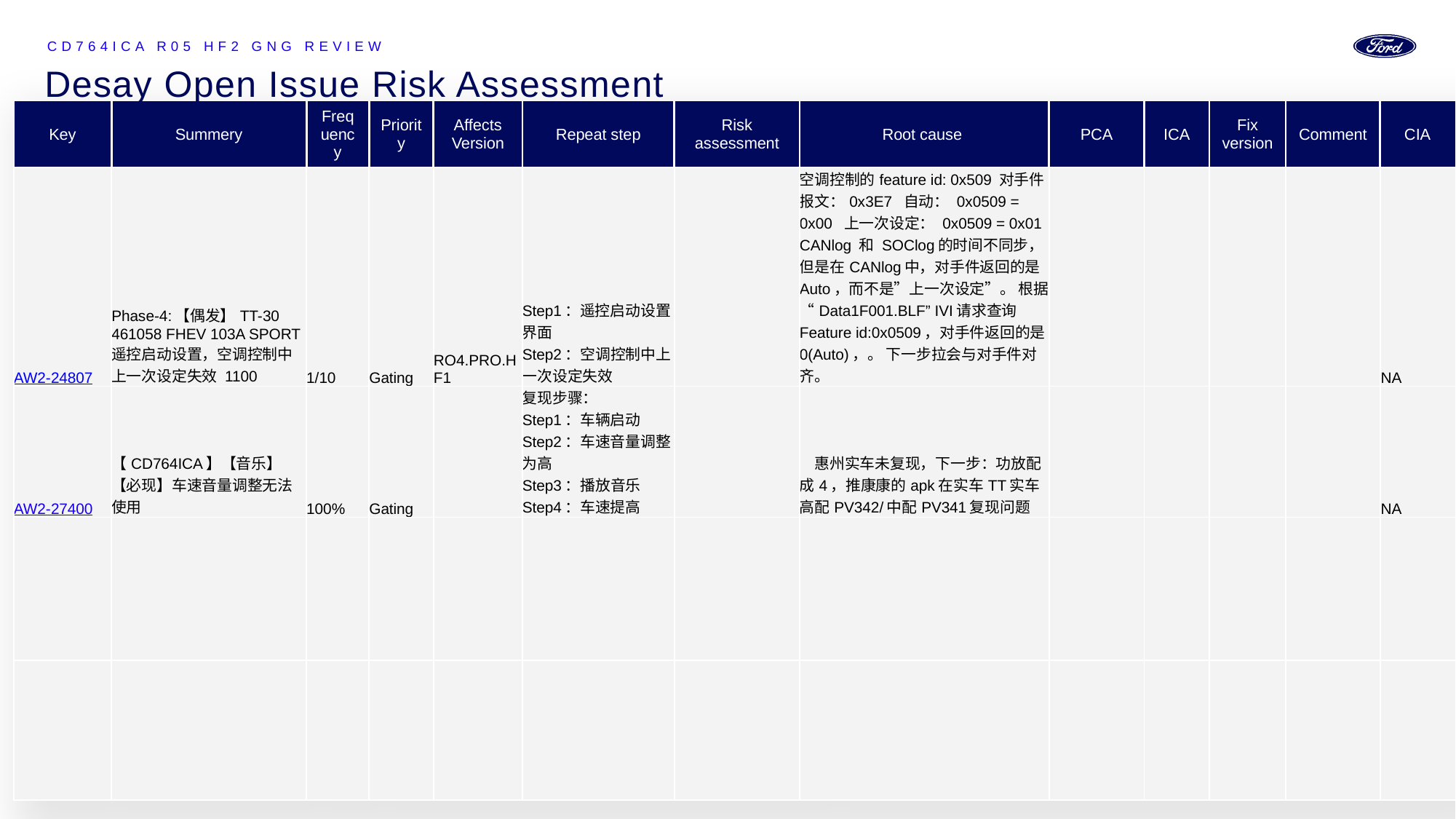

CD764ICA R05 HF2 GNG Review
# Desay Open Issue Risk Assessment
| Key | Summery | Frequency | Priority | Affects Version | Repeat step | Risk assessment | Root cause | PCA | ICA | Fix version | Comment | CIA |
| --- | --- | --- | --- | --- | --- | --- | --- | --- | --- | --- | --- | --- |
| AW2-24807 | Phase-4:【偶发】TT-30 461058 FHEV 103A SPORT 遥控启动设置，空调控制中上一次设定失效 1100 | 1/10 | Gating | RO4.PRO.HF1 | Step1：遥控启动设置界面 Step2：空调控制中上一次设定失效 |  | 空调控制的feature id: 0x509 对手件报文：0x3E7 自动： 0x0509 = 0x00 上一次设定： 0x0509 = 0x01 CANlog 和 SOClog的时间不同步，但是在CANlog中，对手件返回的是Auto，而不是”上一次设定”。 根据“Data1F001.BLF” IVI请求查询Feature id:0x0509，对手件返回的是0(Auto)，。 下一步拉会与对手件对齐。 |  |  |  |  | NA |
| AW2-27400 | 【CD764ICA】【音乐】【必现】车速音量调整无法使用 | 100% | Gating |  | 复现步骤： Step1：车辆启动 Step2：车速音量调整为高 Step3：播放音乐 Step4：车速提高 |  | 惠州实车未复现，下一步：功放配成4，推康康的apk在实车TT实车高配PV342/中配PV341复现问题 |  |  |  |  | NA |
|  |  |  |  |  |  |  |  |  |  |  |  |  |
|  |  |  |  |  |  |  |  |  |  |  |  |  |
12
12